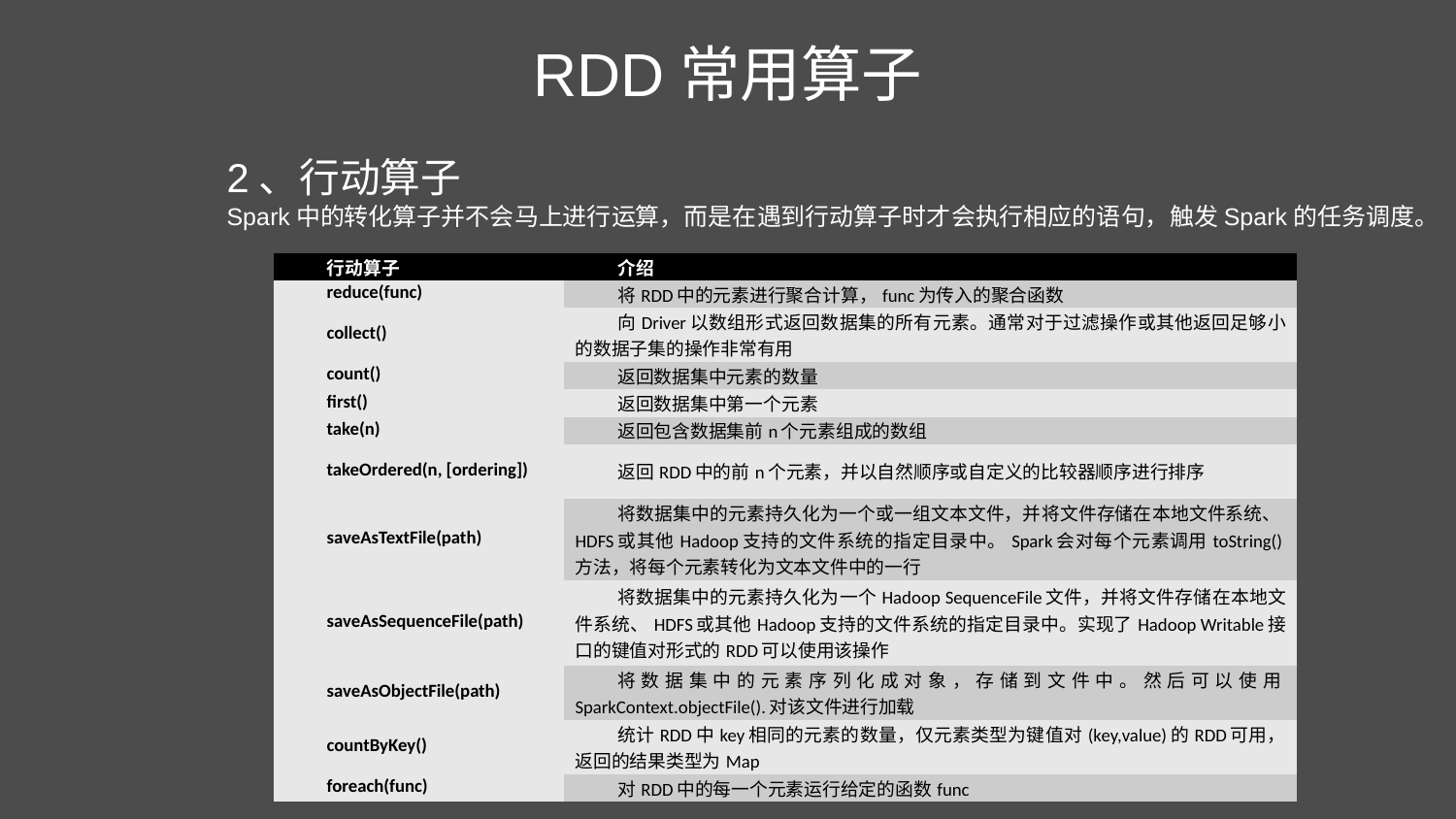

RDD常用算子

2、行动算子
Spark中的转化算子并不会马上进行运算，而是在遇到行动算子时才会执行相应的语句，触发Spark的任务调度。

| 行动算子 | 介绍 |
| --- | --- |
| reduce(func) | 将RDD中的元素进行聚合计算，func为传入的聚合函数 |
| collect() | 向Driver以数组形式返回数据集的所有元素。通常对于过滤操作或其他返回足够小的数据子集的操作非常有用 |
| count() | 返回数据集中元素的数量 |
| first() | 返回数据集中第一个元素 |
| take(n) | 返回包含数据集前n个元素组成的数组 |
| takeOrdered(n, [ordering]) | 返回RDD中的前n个元素，并以自然顺序或自定义的比较器顺序进行排序 |
| saveAsTextFile(path) | 将数据集中的元素持久化为一个或一组文本文件，并将文件存储在本地文件系统、HDFS或其他Hadoop支持的文件系统的指定目录中。Spark会对每个元素调用toString()方法，将每个元素转化为文本文件中的一行 |
| saveAsSequenceFile(path) | 将数据集中的元素持久化为一个Hadoop SequenceFile文件，并将文件存储在本地文件系统、HDFS或其他Hadoop支持的文件系统的指定目录中。实现了Hadoop Writable接口的键值对形式的RDD可以使用该操作 |
| saveAsObjectFile(path) | 将数据集中的元素序列化成对象，存储到文件中。然后可以使用SparkContext.objectFile().对该文件进行加载 |
| countByKey() | 统计RDD中key相同的元素的数量，仅元素类型为键值对(key,value)的RDD可用，返回的结果类型为Map |
| foreach(func) | 对RDD中的每一个元素运行给定的函数func |